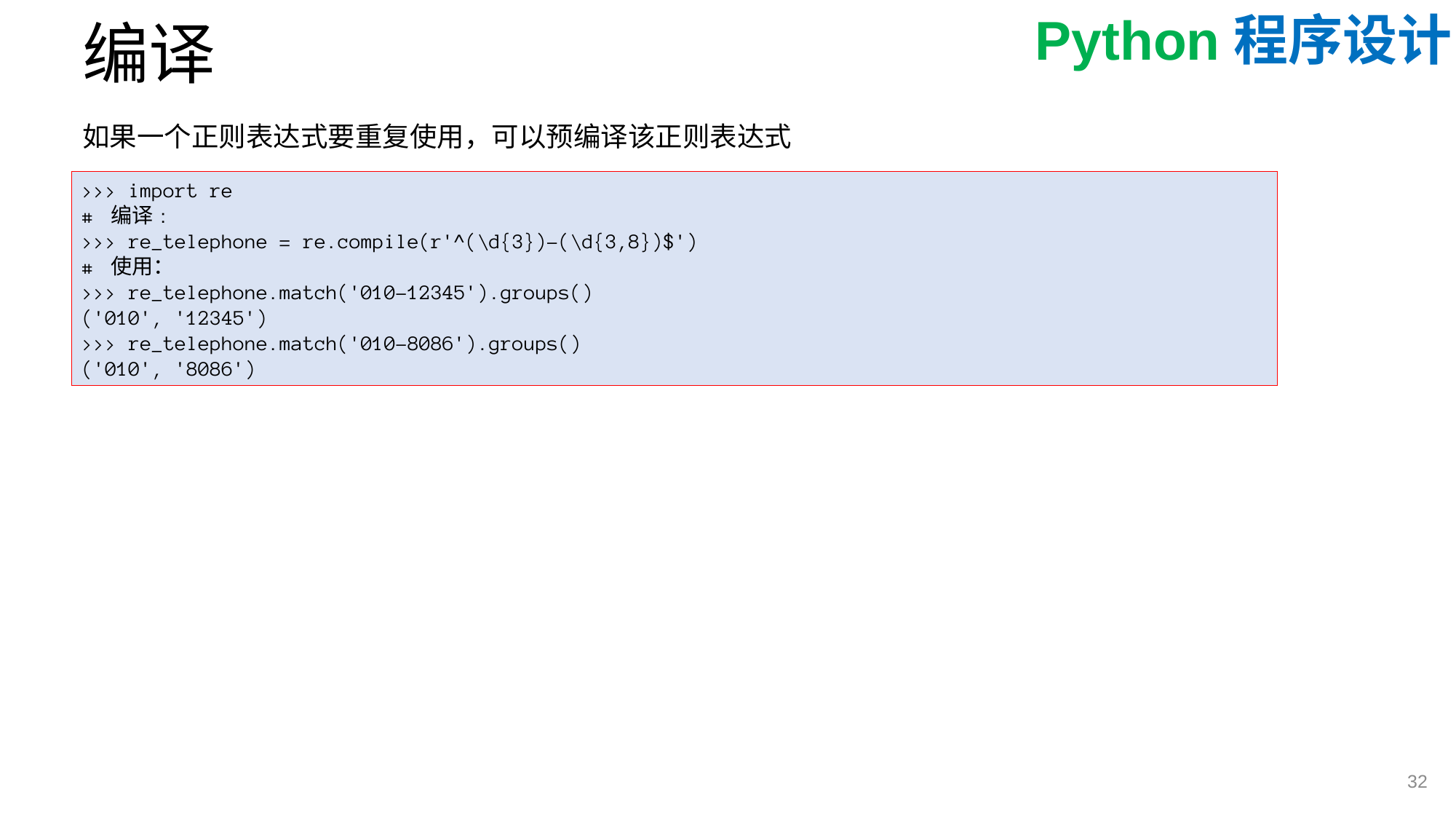

# 编译
如果一个正则表达式要重复使用，可以预编译该正则表达式
>>> import re
# 编译:
>>> re_telephone = re.compile(r'^(\d{3})-(\d{3,8})$')
# 使用：
>>> re_telephone.match('010-12345').groups()
('010', '12345')
>>> re_telephone.match('010-8086').groups()
('010', '8086')
32